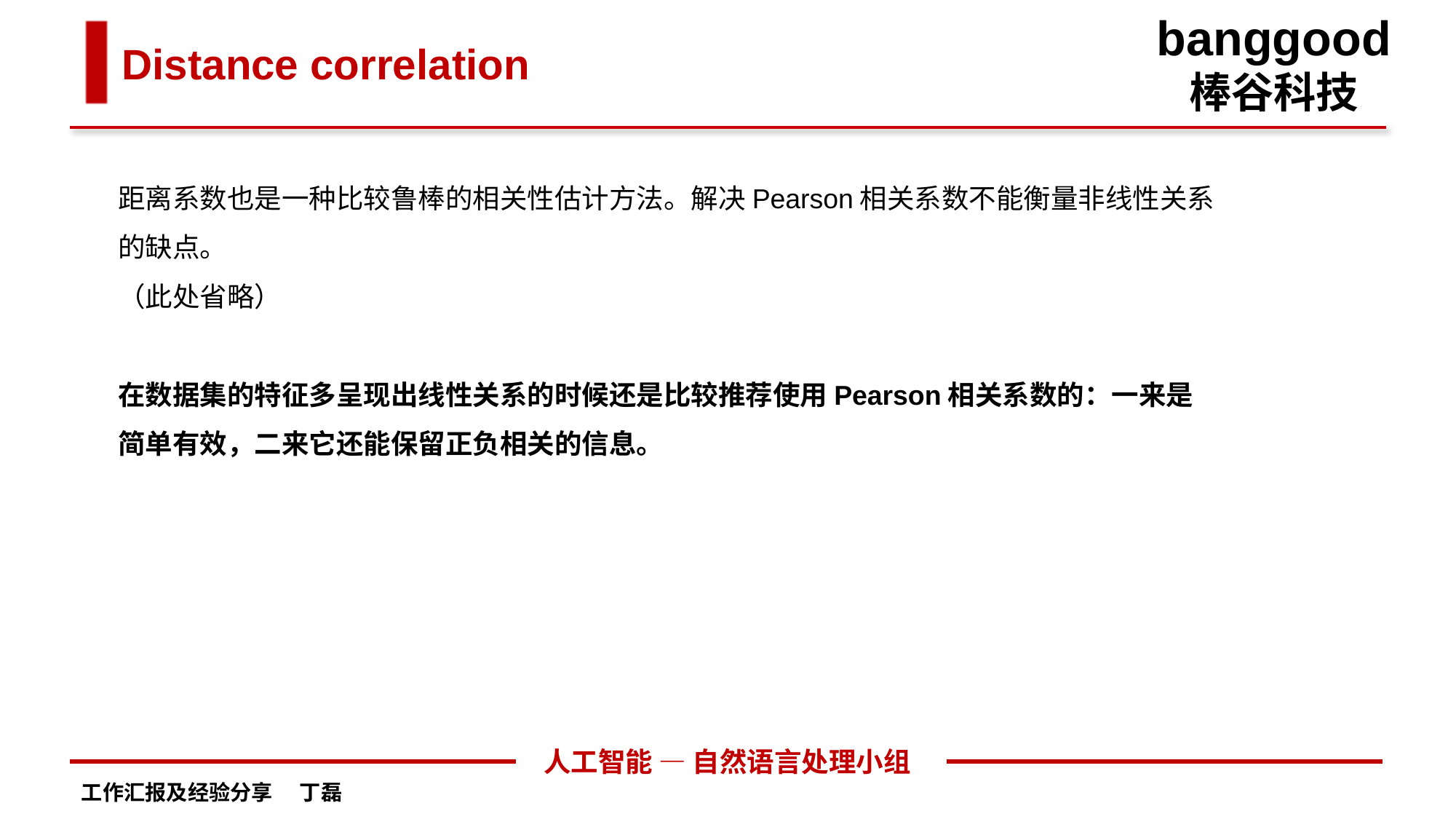

banggood
棒谷科技

Distance correlation
距离系数也是一种比较鲁棒的相关性估计方法。解决Pearson相关系数不能衡量非线性关系的缺点。
（此处省略）

在数据集的特征多呈现出线性关系的时候还是比较推荐使用Pearson相关系数的：一来是简单有效，二来它还能保留正负相关的信息。

人工智能 — 自然语言处理小组
工作汇报及经验分享	丁磊